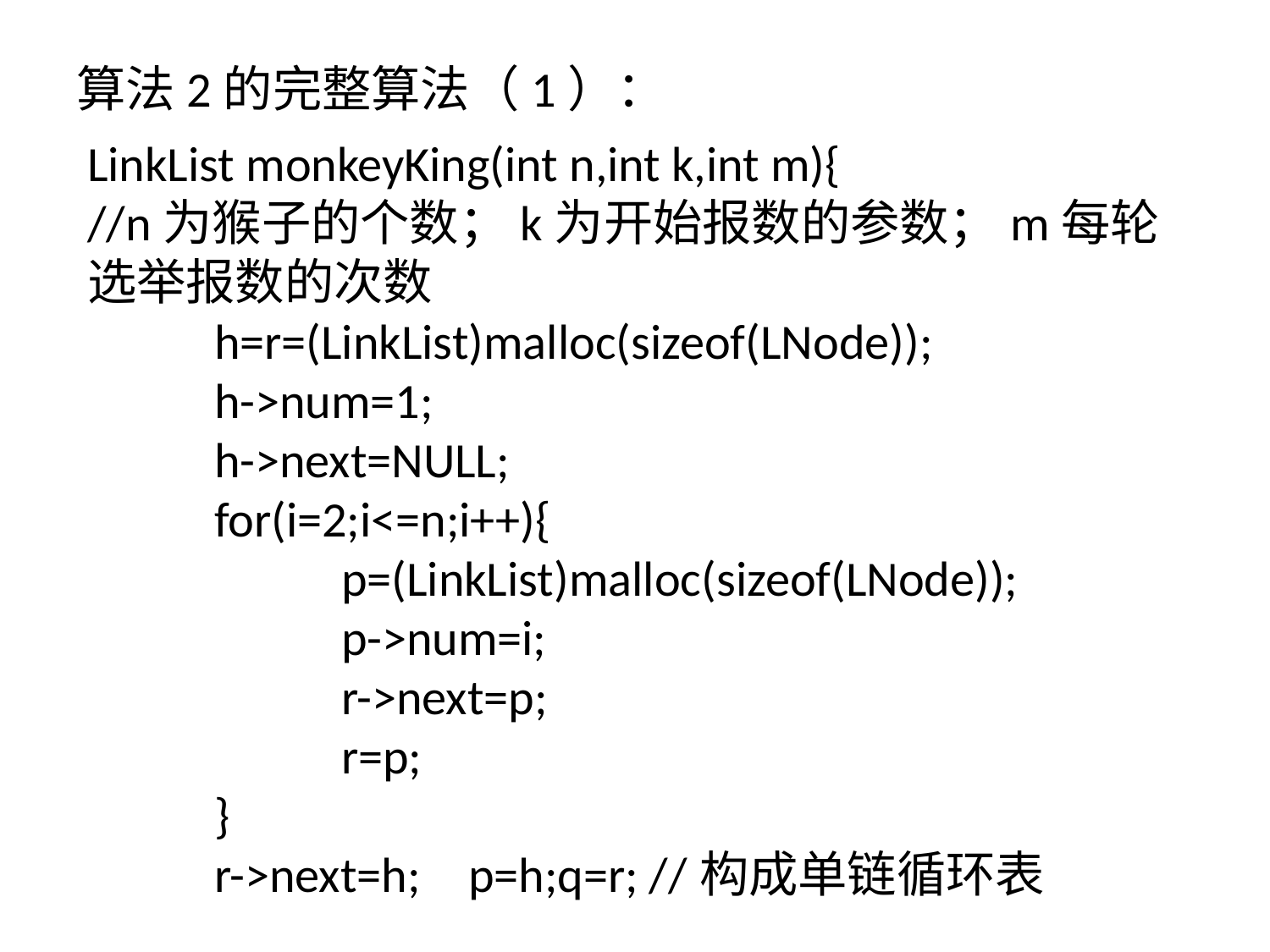

# 算法2的完整算法（1）：
LinkList monkeyKing(int n,int k,int m){
//n为猴子的个数；k为开始报数的参数；m每轮选举报数的次数
	h=r=(LinkList)malloc(sizeof(LNode));
	h->num=1;
	h->next=NULL;
	for(i=2;i<=n;i++){
		p=(LinkList)malloc(sizeof(LNode));
		p->num=i;
	   	r->next=p;
	   	r=p;
	}
	r->next=h;	p=h;q=r; //构成单链循环表